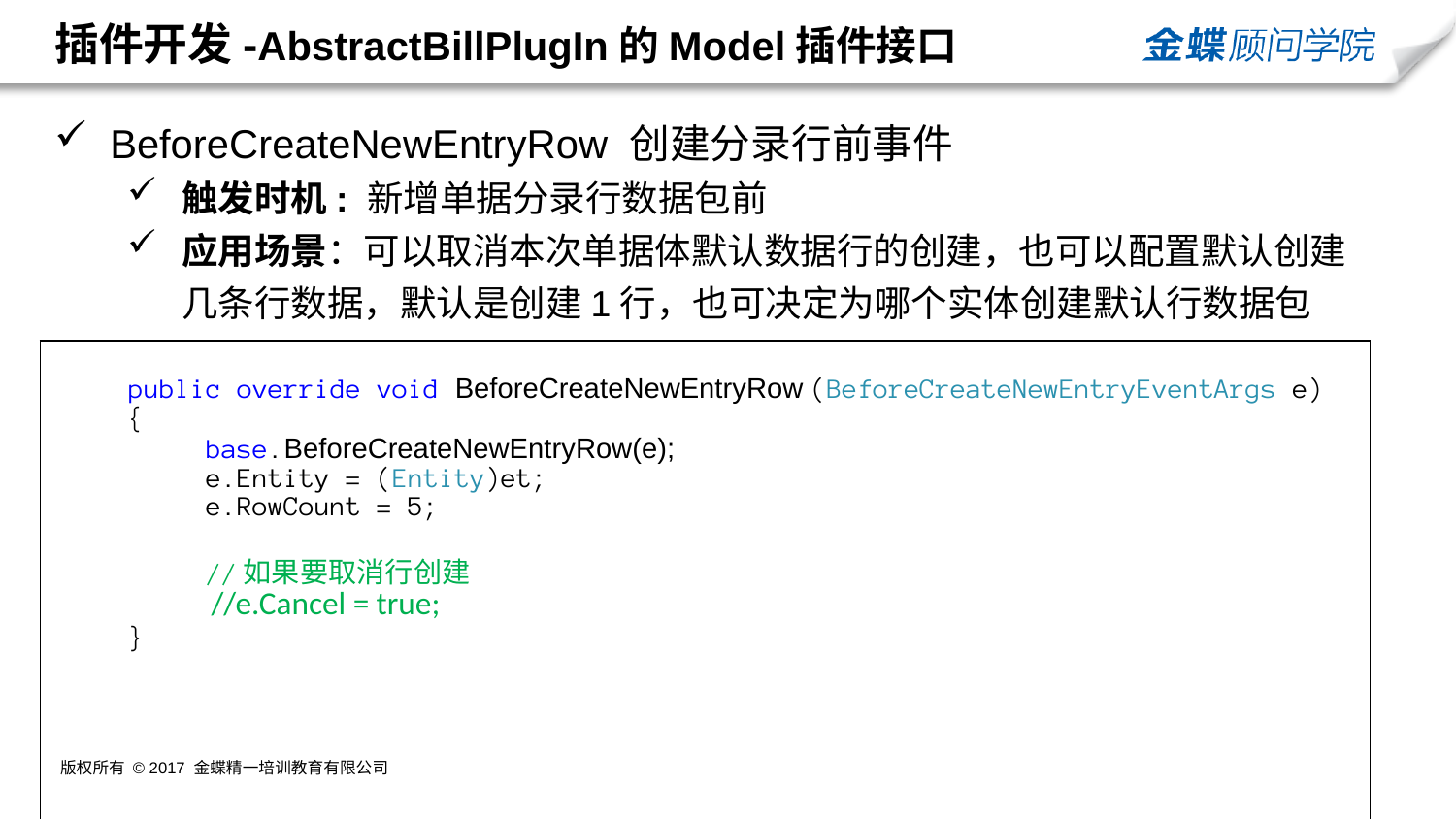

# 插件开发-AbstractBillPlugIn的Model插件接口
  BeforeCreateNewEntryRow 创建分录行前事件
触发时机: 新增单据分录行数据包前
应用场景：可以取消本次单据体默认数据行的创建，也可以配置默认创建几条行数据，默认是创建1行，也可决定为哪个实体创建默认行数据包
| public override void BeforeCreateNewEntryRow (BeforeCreateNewEntryEventArgs e) { base.BeforeCreateNewEntryRow(e); e.Entity = (Entity)et; e.RowCount = 5; //如果要取消行创建 //e.Cancel = true; } |
| --- |